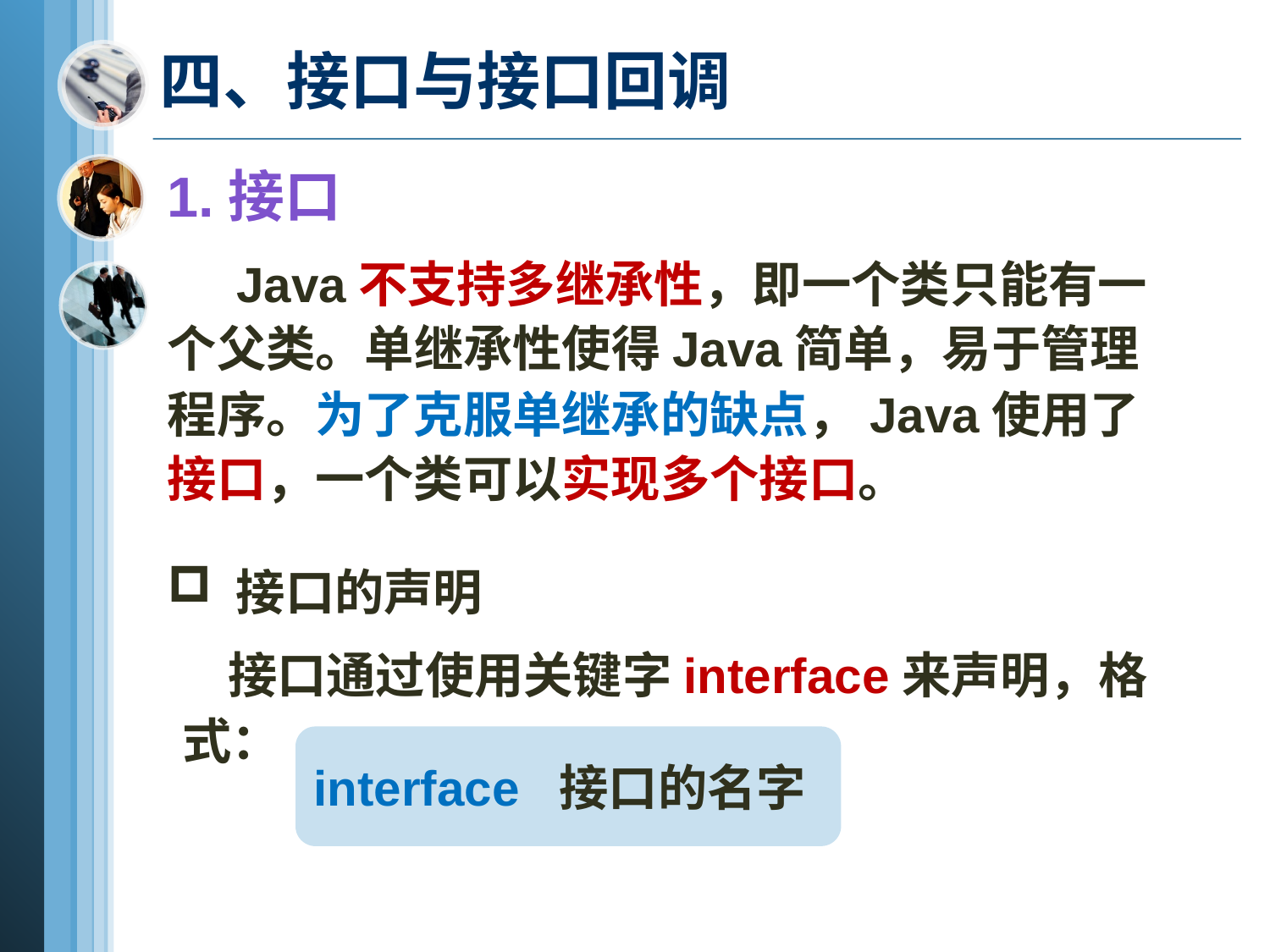

# 四、接口与接口回调
1.接口
     Java不支持多继承性，即一个类只能有一个父类。单继承性使得Java简单，易于管理程序。为了克服单继承的缺点，Java使用了接口，一个类可以实现多个接口。
 接口的声明
   接口通过使用关键字interface来声明，格式：
interface  接口的名字